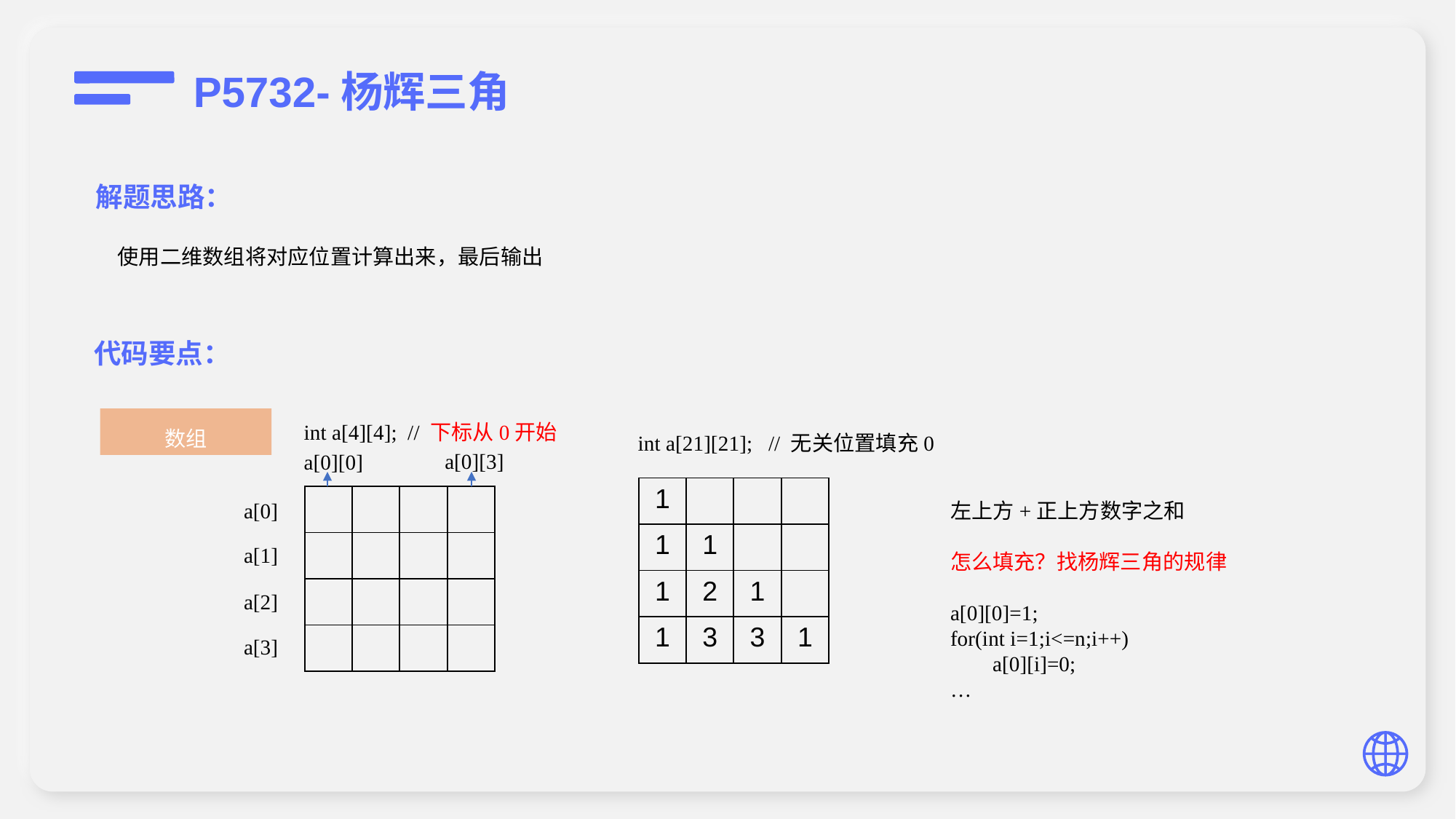

P5732-杨辉三角

解题思路：
使用二维数组将对应位置计算出来，最后输出
代码要点：
数组
int a[4][4];  // 下标从0开始
int a[21][21];   // 无关位置填充0
a[0][3]
a[0][0]
| 1 |  |  |  |
| --- | --- | --- | --- |
| 1 | 1 |  |  |
| 1 | 2 | 1 |  |
| 1 | 3 | 3 | 1 |
|  |  |  |  |
| --- | --- | --- | --- |
|  |  |  |  |
|  |  |  |  |
|  |  |  |  |
a[0]
左上方+正上方数字之和

怎么填充？找杨辉三角的规律

a[0][0]=1;
for(int i=1;i<=n;i++)
        a[0][i]=0;
…
a[1]
a[2]
a[3]